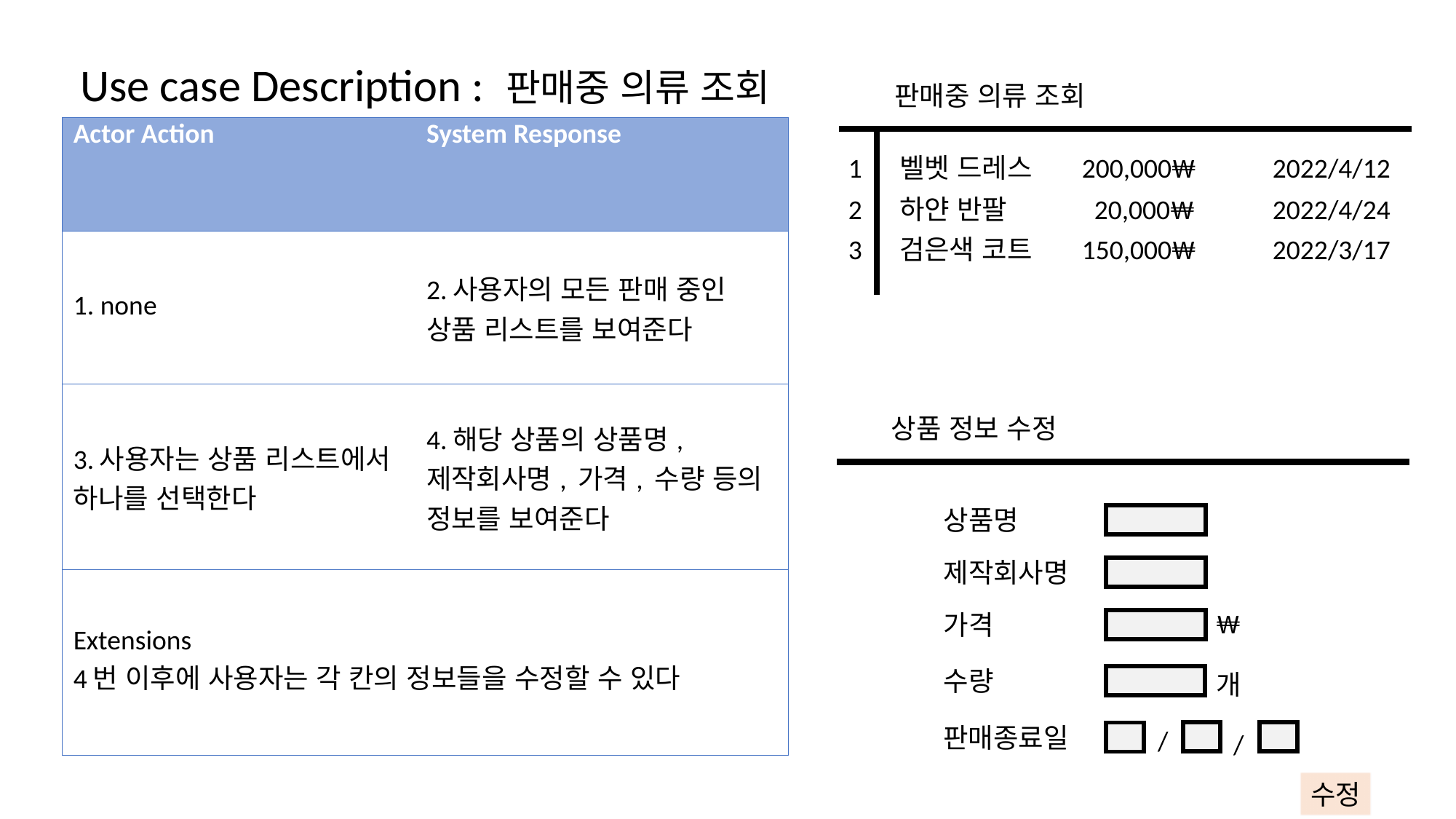

Use case Description : 판매중 의류 조회
판매중 의류 조회
| Actor Action | System Response |
| --- | --- |
| 1. none | 2.사용자의 모든 판매 중인 상품 리스트를 보여준다 |
| 3.사용자는 상품 리스트에서 하나를 선택한다 | 4.해당 상품의 상품명, 제작회사명, 가격, 수량 등의 정보를 보여준다 |
| Extensions 4번 이후에 사용자는 각 칸의 정보들을 수정할 수 있다 |  |
1
벨벳 드레스
2022/4/12
200,000₩
2
하얀 반팔
2022/4/24
  20,000₩
3
검은색 코트
2022/3/17
150,000₩
상품 정보 수정
상품명

제작회사명

₩
가격

수량
개

판매종료일
/
/

수정